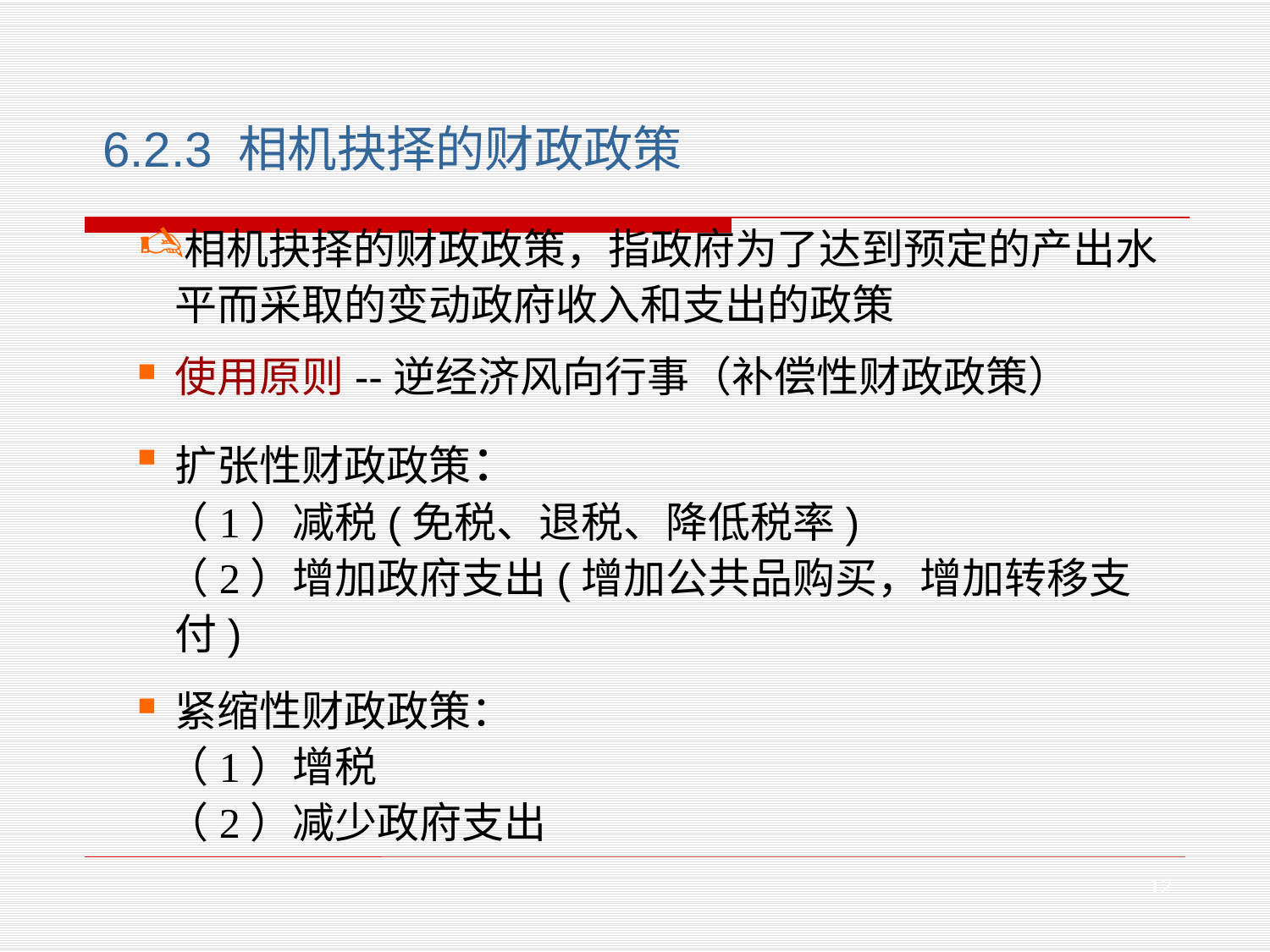

6.2.3 相机抉择的财政政策
相机抉择的财政政策，指政府为了达到预定的产出水平而采取的变动政府收入和支出的政策
使用原则--逆经济风向行事（补偿性财政政策）
扩张性财政政策：
  （1）减税(免税、退税、降低税率)
  （2）增加政府支出(增加公共品购买，增加转移支付)
紧缩性财政政策：
  （1）增税
  （2）减少政府支出
12